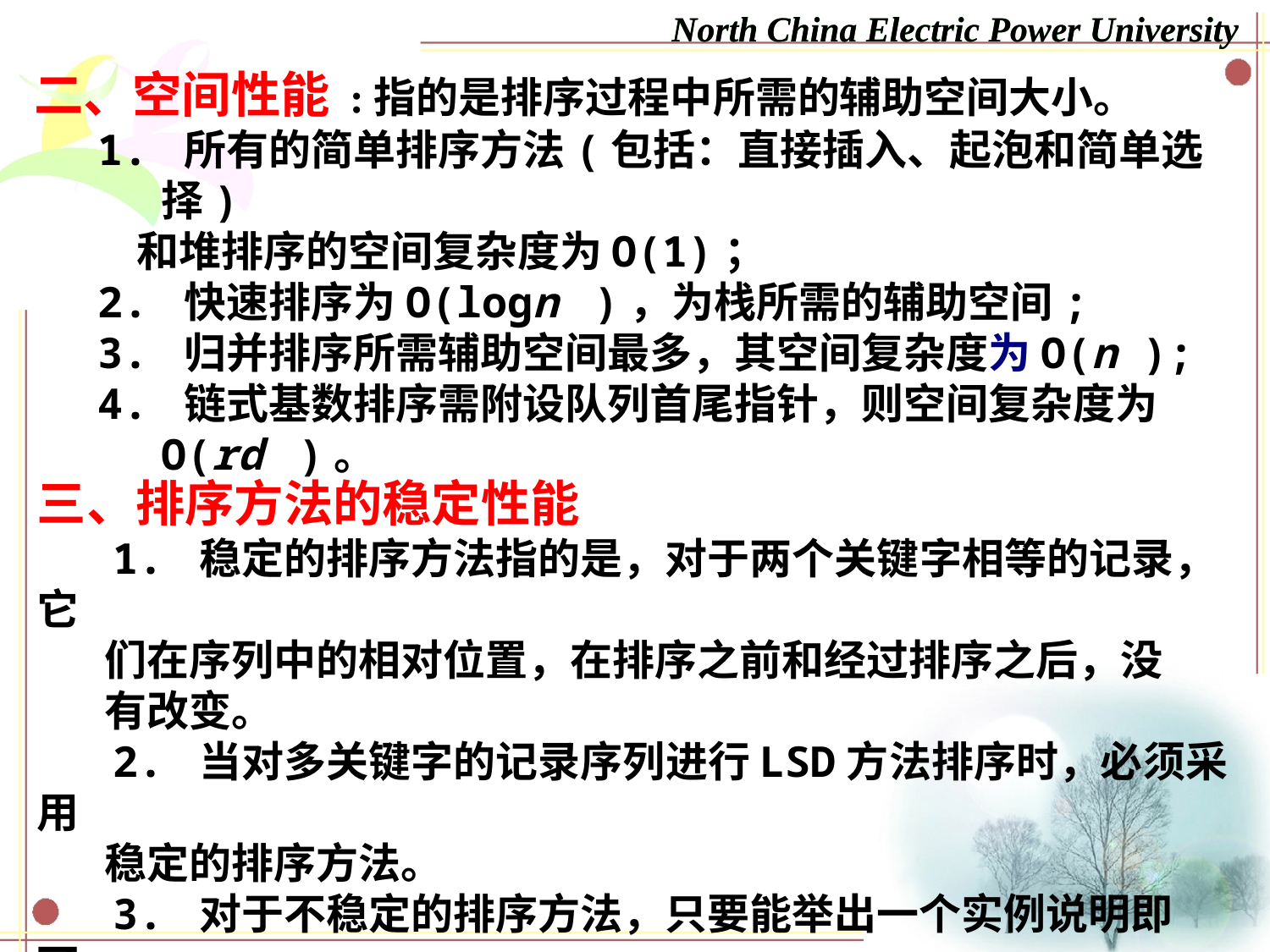

North China Electric Power University
二、空间性能 :指的是排序过程中所需的辅助空间大小。
1. 所有的简单排序方法(包括：直接插入、起泡和简单选择)
   和堆排序的空间复杂度为O(1)；
2. 快速排序为O(logn  )，为栈所需的辅助空间;
3. 归并排序所需辅助空间最多，其空间复杂度为O(n );
4. 链式基数排序需附设队列首尾指针，则空间复杂度为O(rd  )。
三、排序方法的稳定性能
   1. 稳定的排序方法指的是，对于两个关键字相等的记录，它
      们在序列中的相对位置，在排序之前和经过排序之后，没
      有改变。
   2. 当对多关键字的记录序列进行LSD方法排序时，必须采用
      稳定的排序方法。
   3. 对于不稳定的排序方法，只要能举出一个实例说明即可。
   4. 选择排序，快速排序和堆排序是不稳定的排序方法。